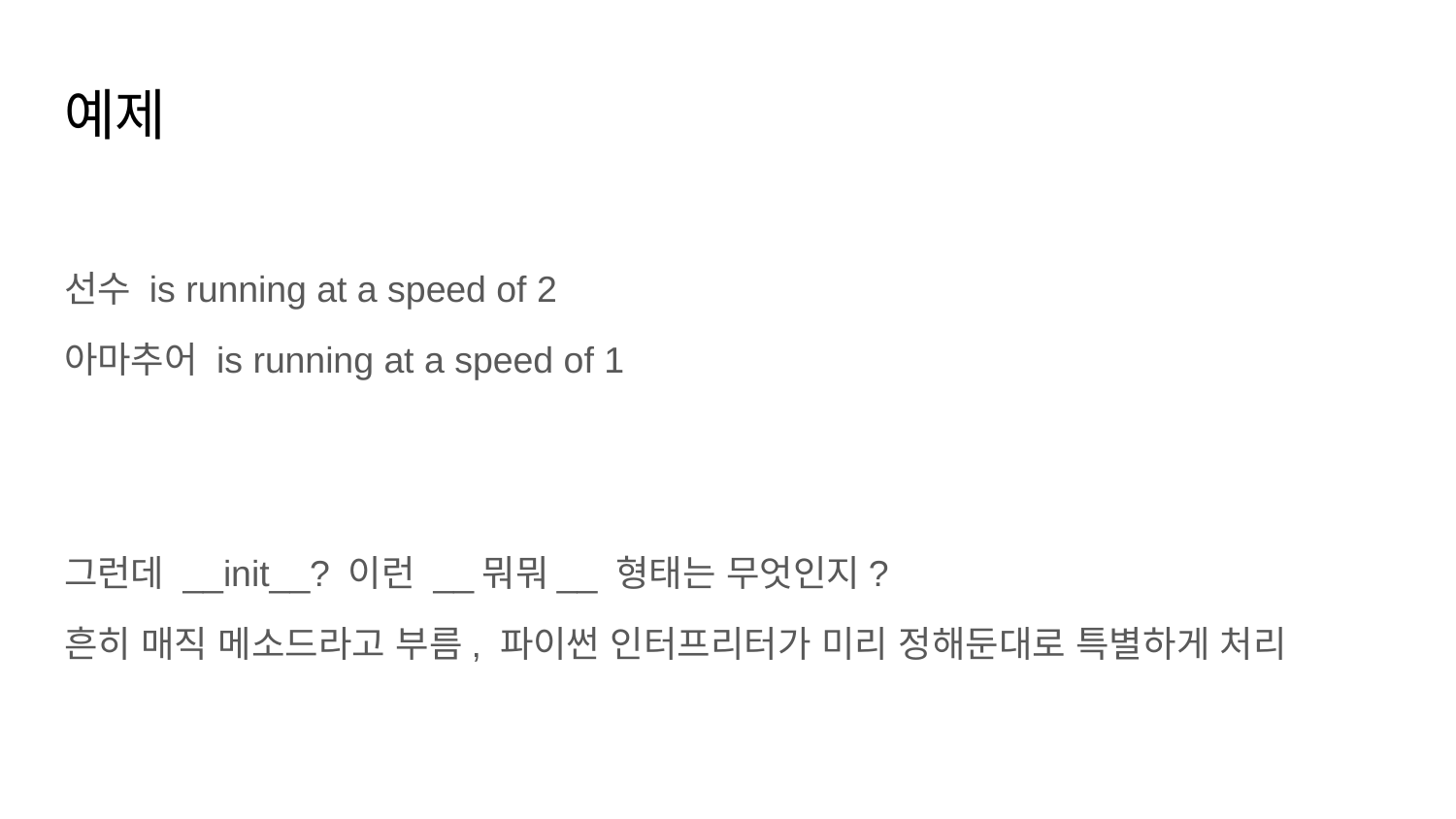

# 예제

선수 is running at a speed of 2
아마추어 is running at a speed of 1

그런데 __init__? 이런 __뭐뭐__ 형태는 무엇인지?
흔히 매직 메소드라고 부름, 파이썬 인터프리터가 미리 정해둔대로 특별하게 처리